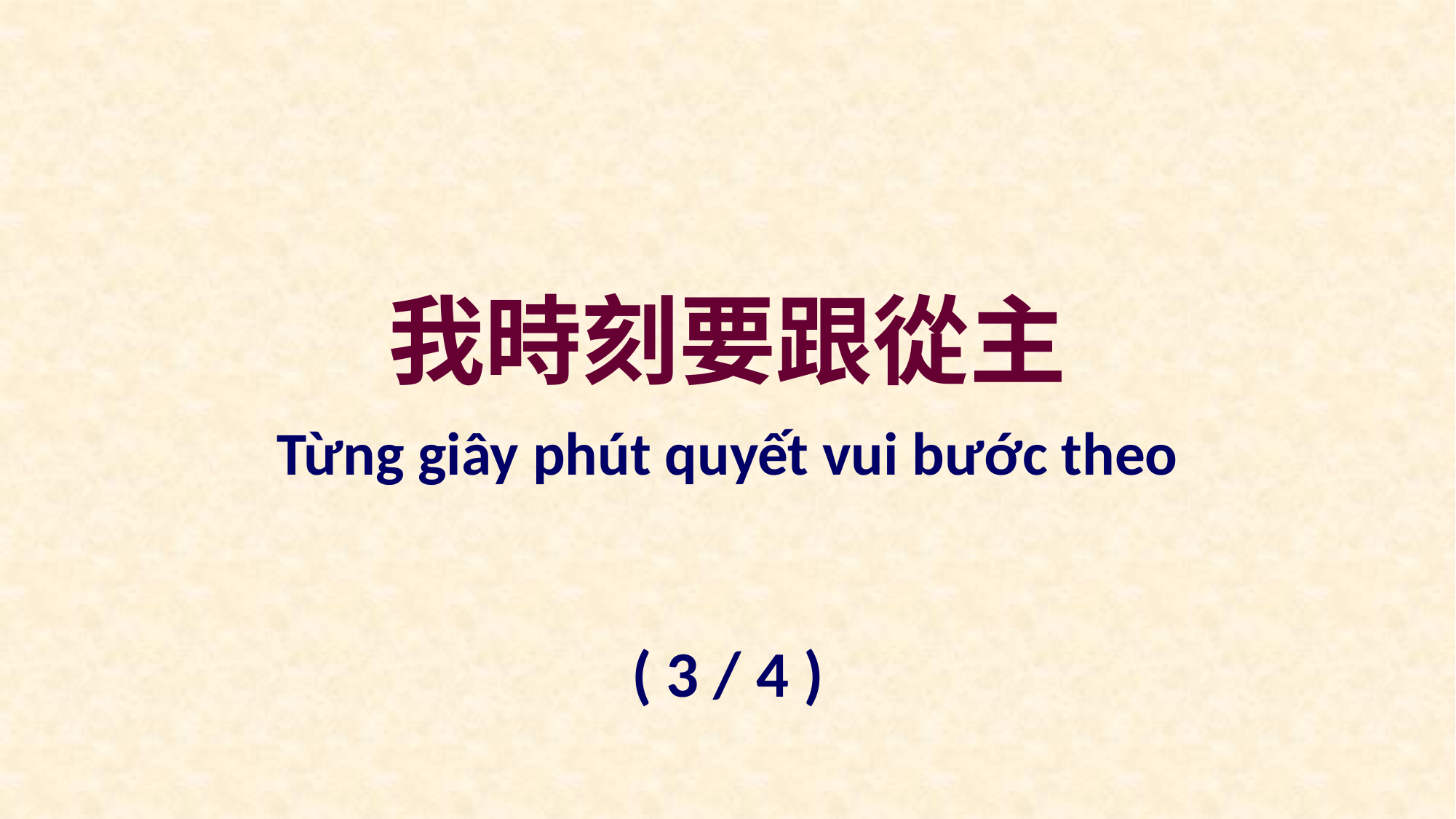

我時刻要跟從主
Từng giây phút quyết vui bước theo
( 3 / 4 )